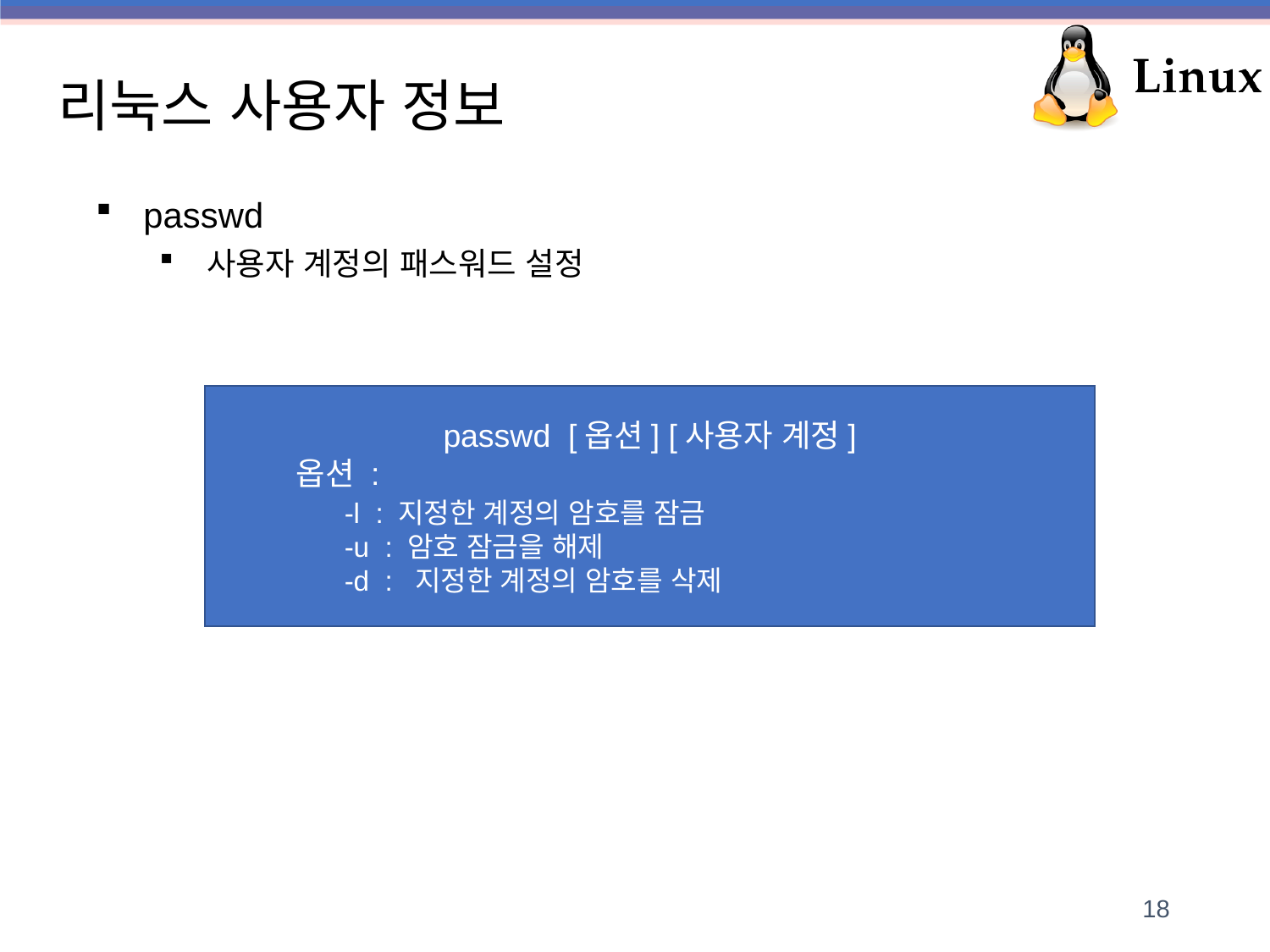

# 리눅스 사용자 정보
passwd
사용자 계정의 패스워드 설정

passwd  [옵션] [사용자 계정]
        옵션 :
	-l  : 지정한 계정의 암호를 잠금
-u  : 암호 잠금을 해제
-d  :  지정한 계정의 암호를 삭제
18